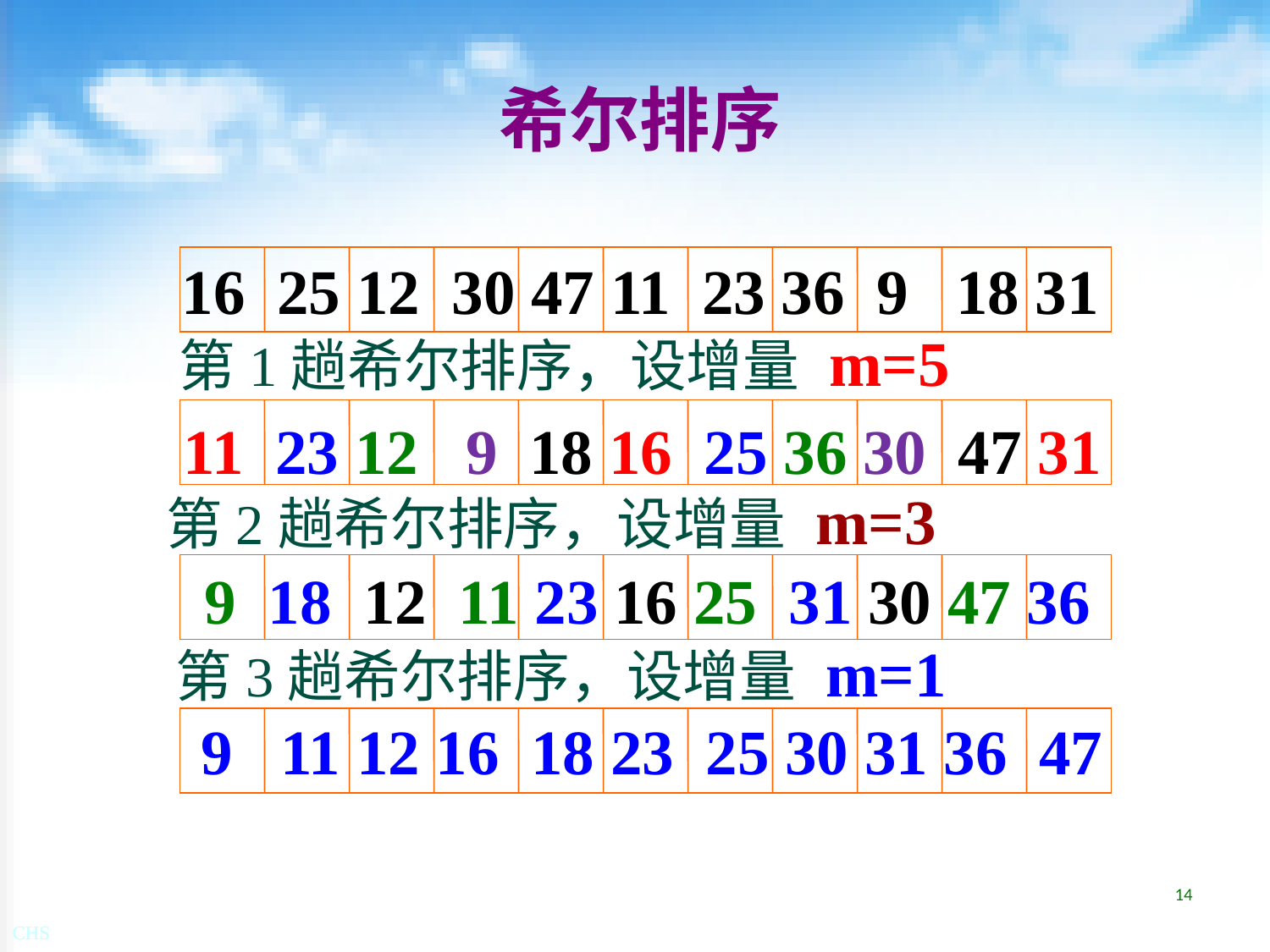

# 希尔排序
16  25 12  30 47 11  23 36  9   18 31

 第1趟希尔排序，设增量 m=5
11  23 12   9  18 16  25 36 30  47 31

第2趟希尔排序，设增量 m=3

9  18  12  11 23 16 25  31 30 47 36

第3趟希尔排序，设增量 m=1
 9   11 12 16  18 23  25 30 31 36  47

14